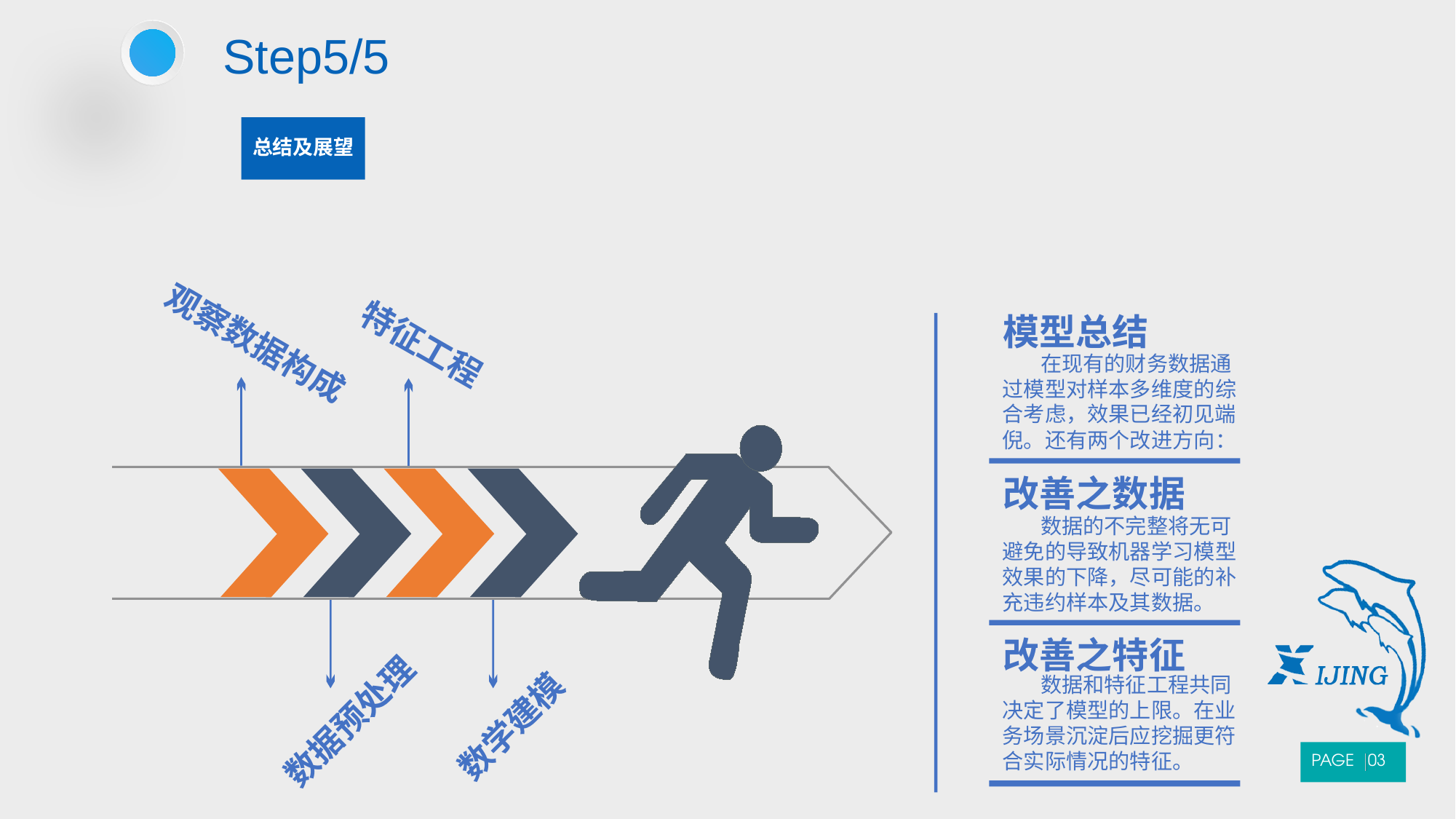

Step5/5

总结及展望
模型总结
       在现有的财务数据通过模型对样本多维度的综合考虑，效果已经初见端倪。还有两个改进方向：
改善之数据
       数据的不完整将无可避免的导致机器学习模型效果的下降，尽可能的补充违约样本及其数据。
改善之特征
       数据和特征工程共同决定了模型的上限。在业务场景沉淀后应挖掘更符合实际情况的特征。

观察数据构成

特征工程

数据预处理

数学建模

PAGE   03